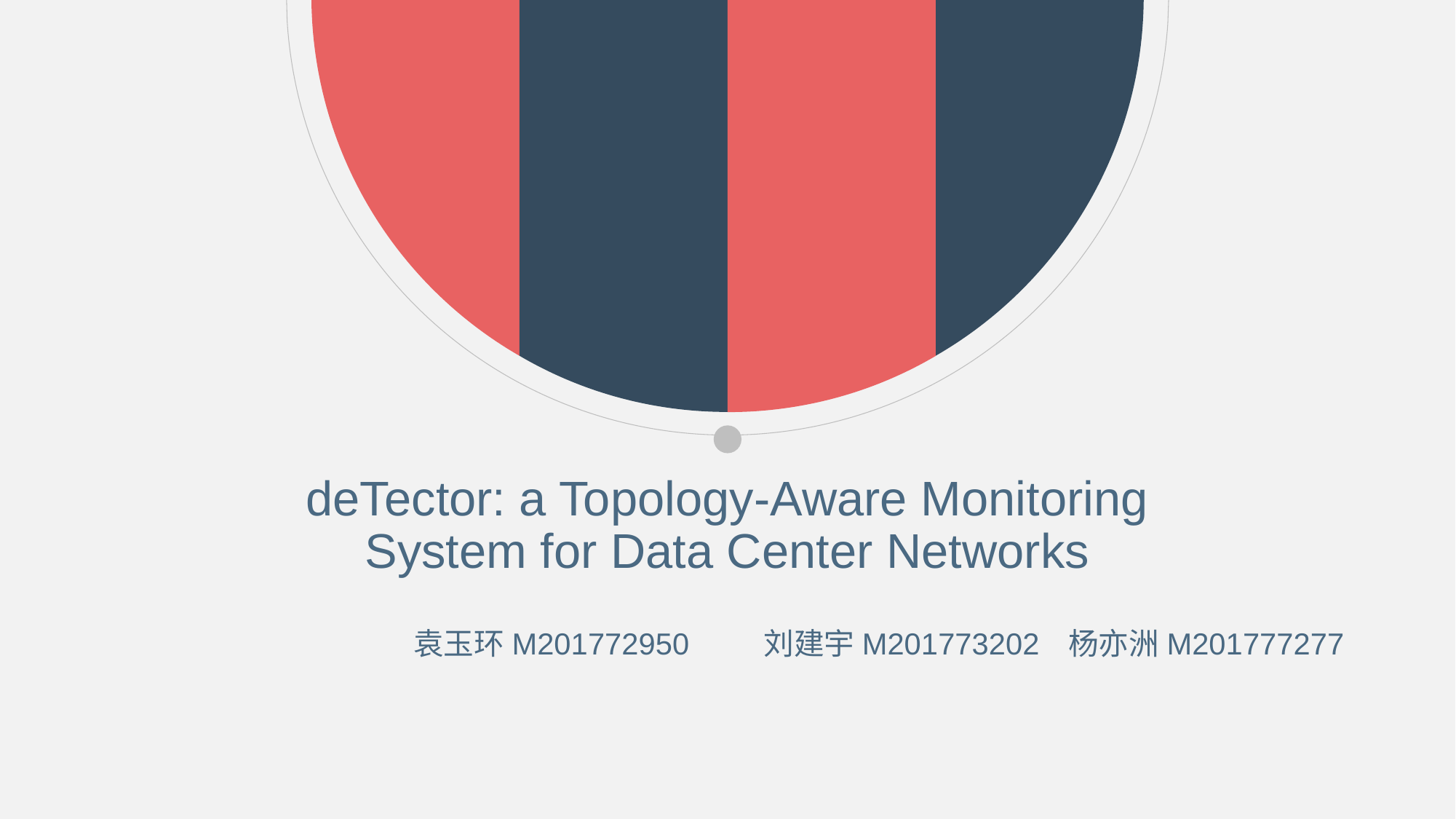

# deTector: a Topology-Aware Monitoring System for Data Center Networks
袁玉环M201772950        刘建宇M201773202	杨亦洲M201777277